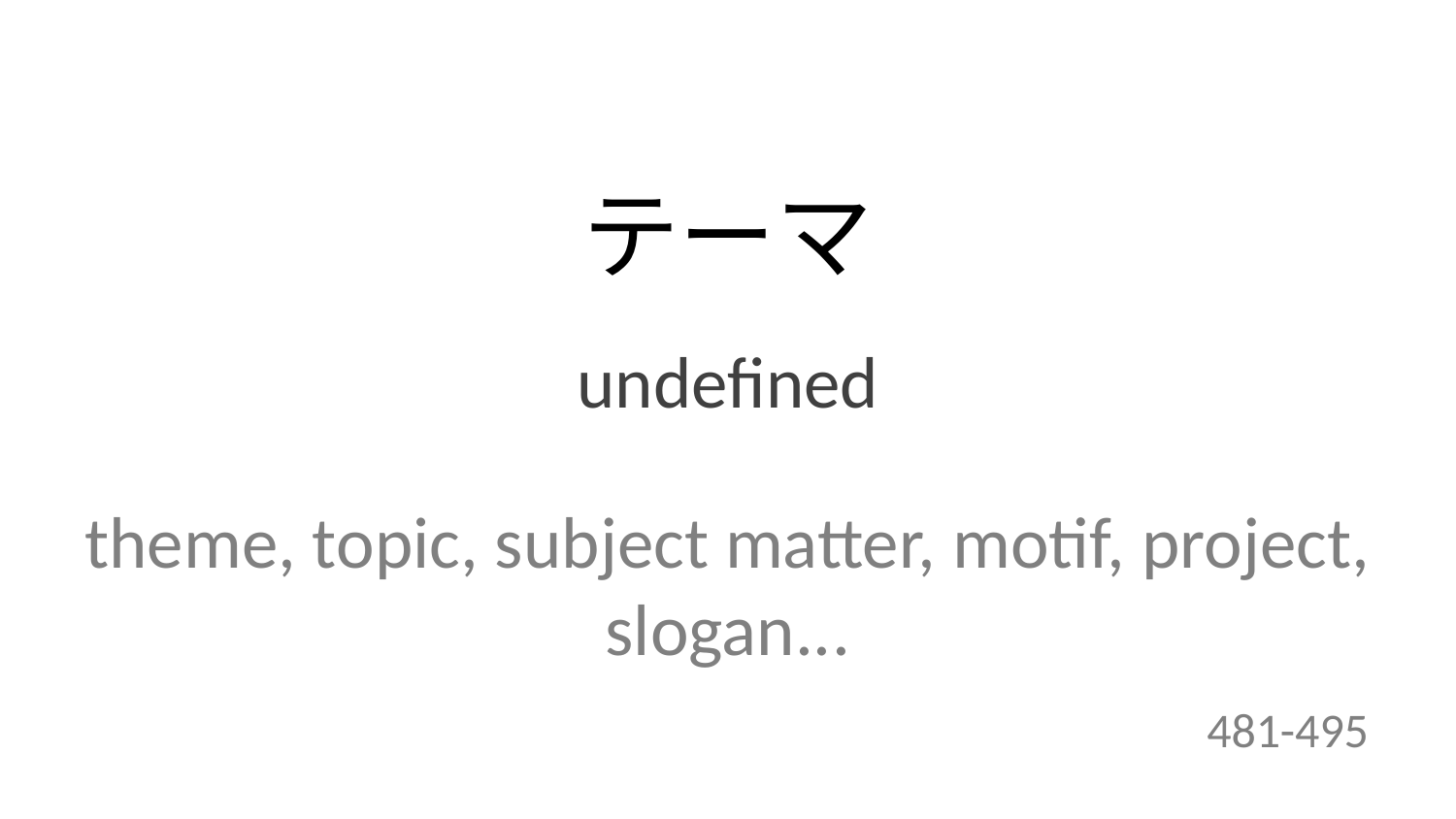

テーマ

undefined
theme, topic, subject matter, motif, project, slogan...
481-495